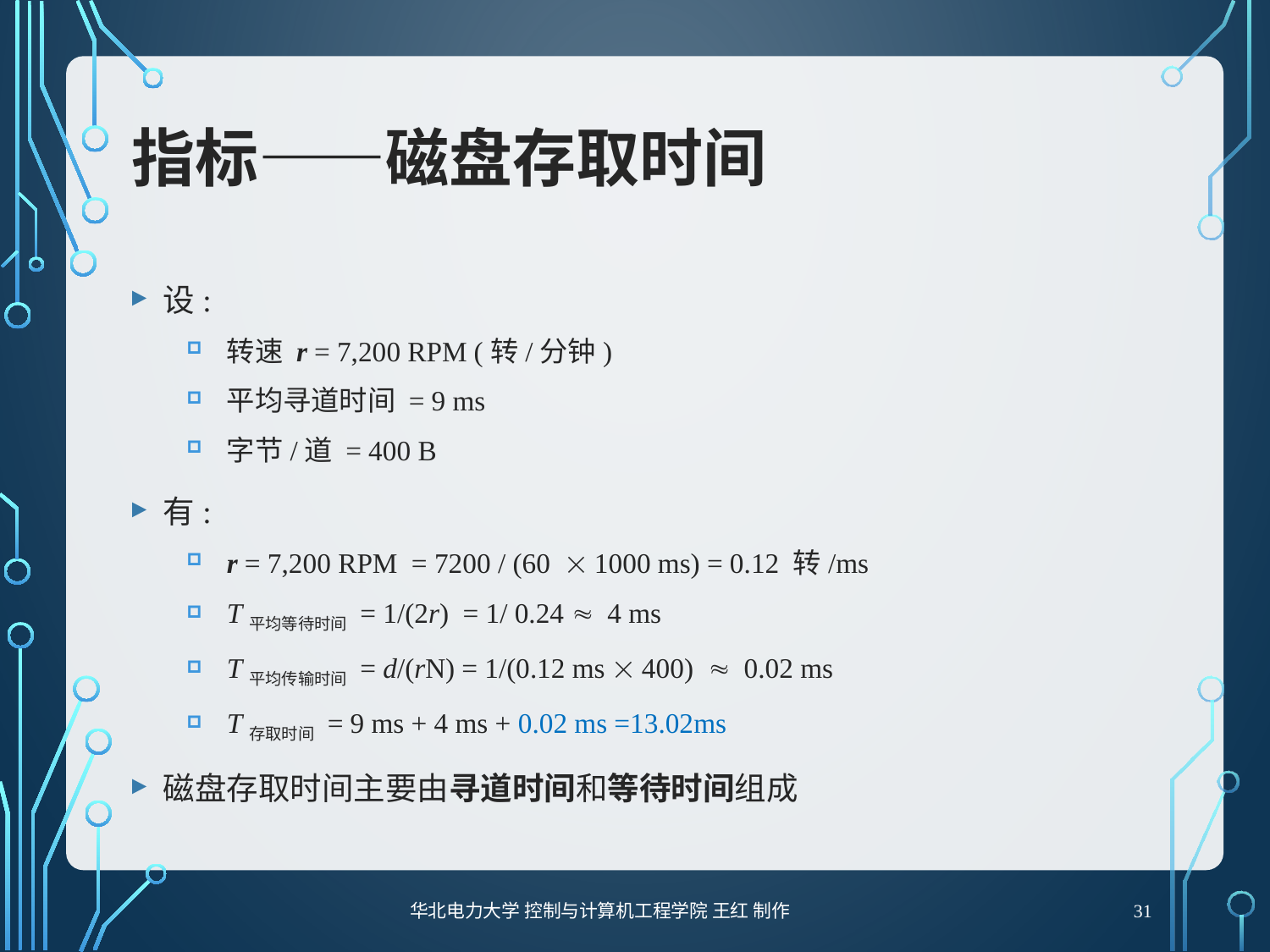

# 指标——磁盘存取时间
设:
转速 r = 7,200 RPM (转/分钟)
平均寻道时间 = 9 ms
字节/道 = 400 B
有:
r = 7,200 RPM  = 7200 / (60  × 1000 ms) = 0.12 转/ms
T平均等待时间 = 1/(2r)  = 1/ 0.24 ≈  4 ms
T平均传输时间 = d/(rN) = 1/(0.12 ms × 400)  ≈  0.02 ms
T存取时间 = 9 ms + 4 ms + 0.02 ms =13.02ms
磁盘存取时间主要由寻道时间和等待时间组成
31
华北电力大学 控制与计算机工程学院 王红 制作